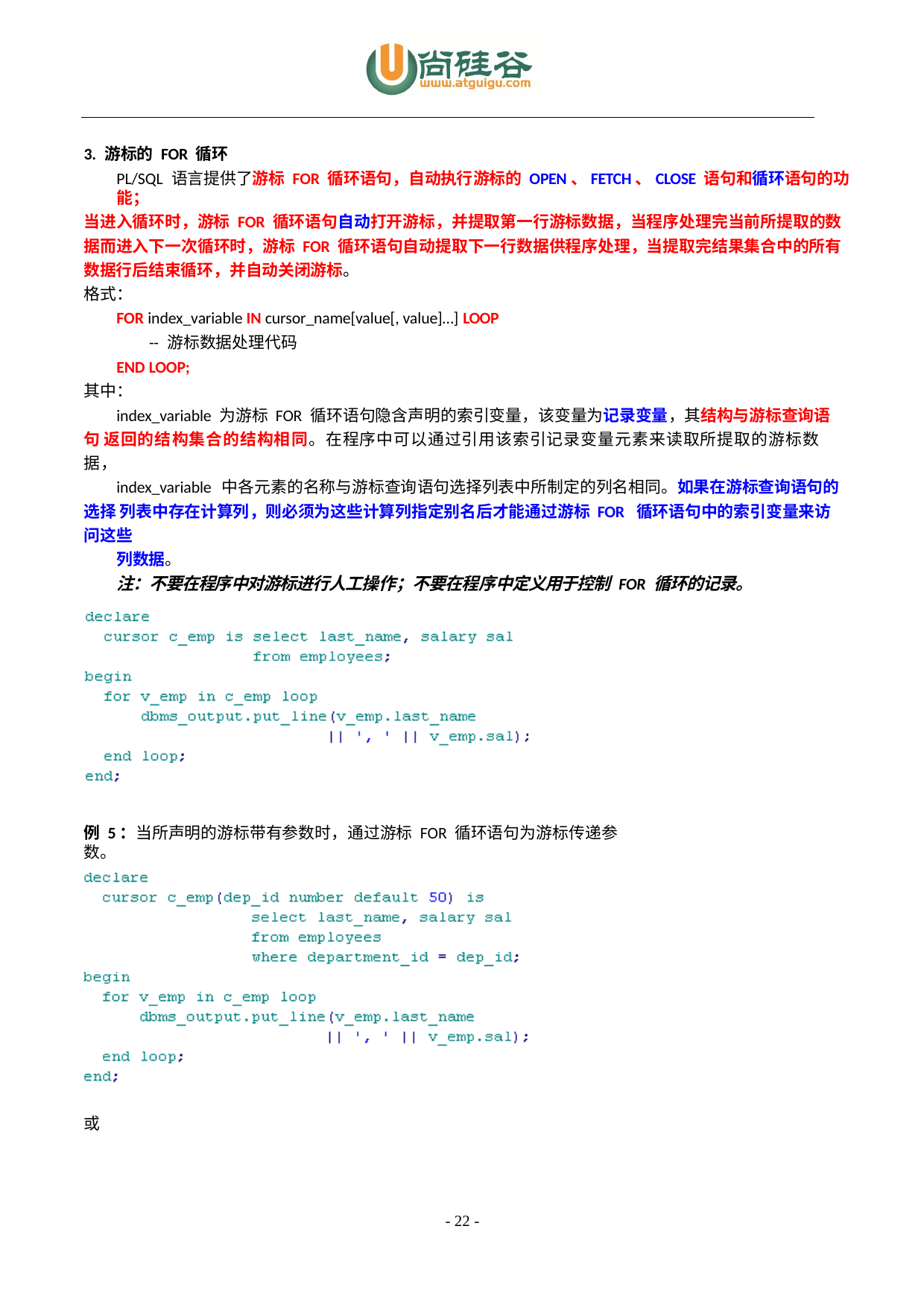

3. 游标的 FOR 循环
PL/SQL 语言提供了游标 FOR 循环语句，自动执行游标的 OPEN、FETCH、CLOSE 语句和循环语句的功能；
当进入循环时，游标 FOR 循环语句自动打开游标，并提取第一行游标数据，当程序处理完当前所提取的数 据而进入下一次循环时，游标 FOR 循环语句自动提取下一行数据供程序处理，当提取完结果集合中的所有 数据行后结束循环，并自动关闭游标。
格式：
FOR index_variable IN cursor_name[value[, value]…] LOOP
-- 游标数据处理代码
END LOOP;
其中：
index_variable 为游标 FOR 循环语句隐含声明的索引变量，该变量为记录变量，其结构与游标查询语句 返回的结构集合的结构相同。在程序中可以通过引用该索引记录变量元素来读取所提取的游标数据，
index_variable 中各元素的名称与游标查询语句选择列表中所制定的列名相同。如果在游标查询语句的选择 列表中存在计算列，则必须为这些计算列指定别名后才能通过游标 FOR  循环语句中的索引变量来访问这些
列数据。
注：不要在程序中对游标进行人工操作；不要在程序中定义用于控制 FOR 循环的记录。

例 4：

例 5：当所声明的游标带有参数时，通过游标FOR 循环语句为游标传递参数。

或
- 22 -